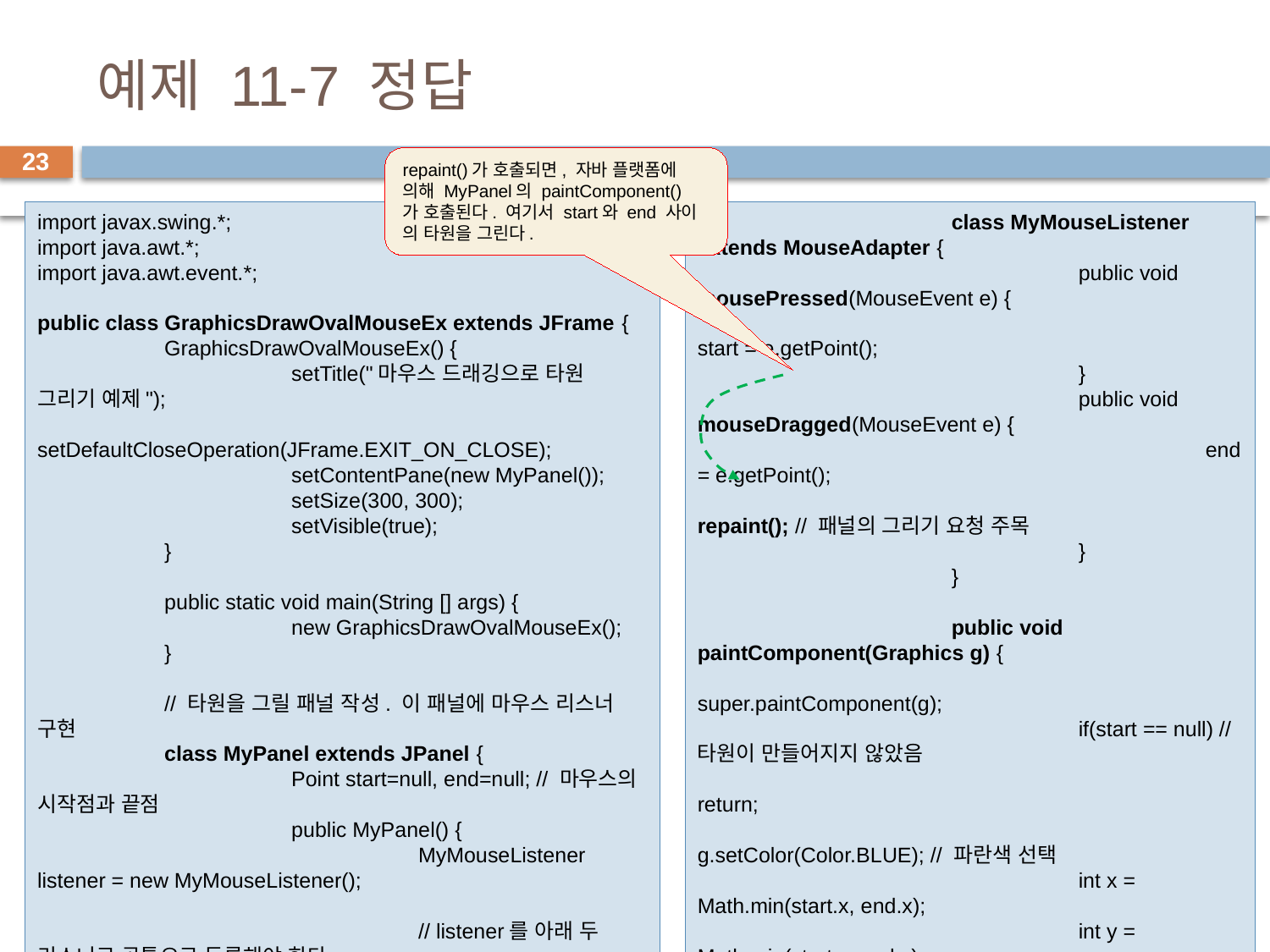

# 예제 11-7 정답
23
repaint()가 호출되면, 자바 플랫폼에
의해 MyPanel의 paintComponent()
가 호출된다. 여기서 start와 end 사이
의 타원을 그린다.
import javax.swing.*;
import java.awt.*;
import java.awt.event.*;

public class GraphicsDrawOvalMouseEx extends JFrame {
	GraphicsDrawOvalMouseEx() {
		setTitle("마우스 드래깅으로 타원 그리기 예제");
		setDefaultCloseOperation(JFrame.EXIT_ON_CLOSE);
		setContentPane(new MyPanel());
		setSize(300, 300);
		setVisible(true);
	}

	public static void main(String [] args) {
		new GraphicsDrawOvalMouseEx();
	}

	// 타원을 그릴 패널 작성. 이 패널에 마우스 리스너 구현
	class MyPanel extends JPanel {
		Point start=null, end=null; // 마우스의 시작점과 끝점
		public MyPanel() {
			MyMouseListener listener = new MyMouseListener();

			// listener를 아래 두 리스너로 공통으로 등록해야 한다.
			addMouseListener(listener);
			addMouseMotionListener(listener);
		}
		class MyMouseListener extends MouseAdapter {
			public void mousePressed(MouseEvent e) {
				start = e.getPoint();
			}
			public void mouseDragged(MouseEvent e) {
				end = e.getPoint();
				repaint(); // 패널의 그리기 요청 주목
			}
		}

		public void paintComponent(Graphics g) {
			super.paintComponent(g);
			if(start == null) // 타원이 만들어지지 않았음
				return;
			g.setColor(Color.BLUE); // 파란색 선택
			int x = Math.min(start.x, end.x);
			int y = Math.min(start.y, end.y);
			int width = Math.abs(start.x - end.x);
			int height = Math.abs(start.y - end.y);
			g.drawOval(x, y, width, height); // 타원 그리기
		}
	}
}